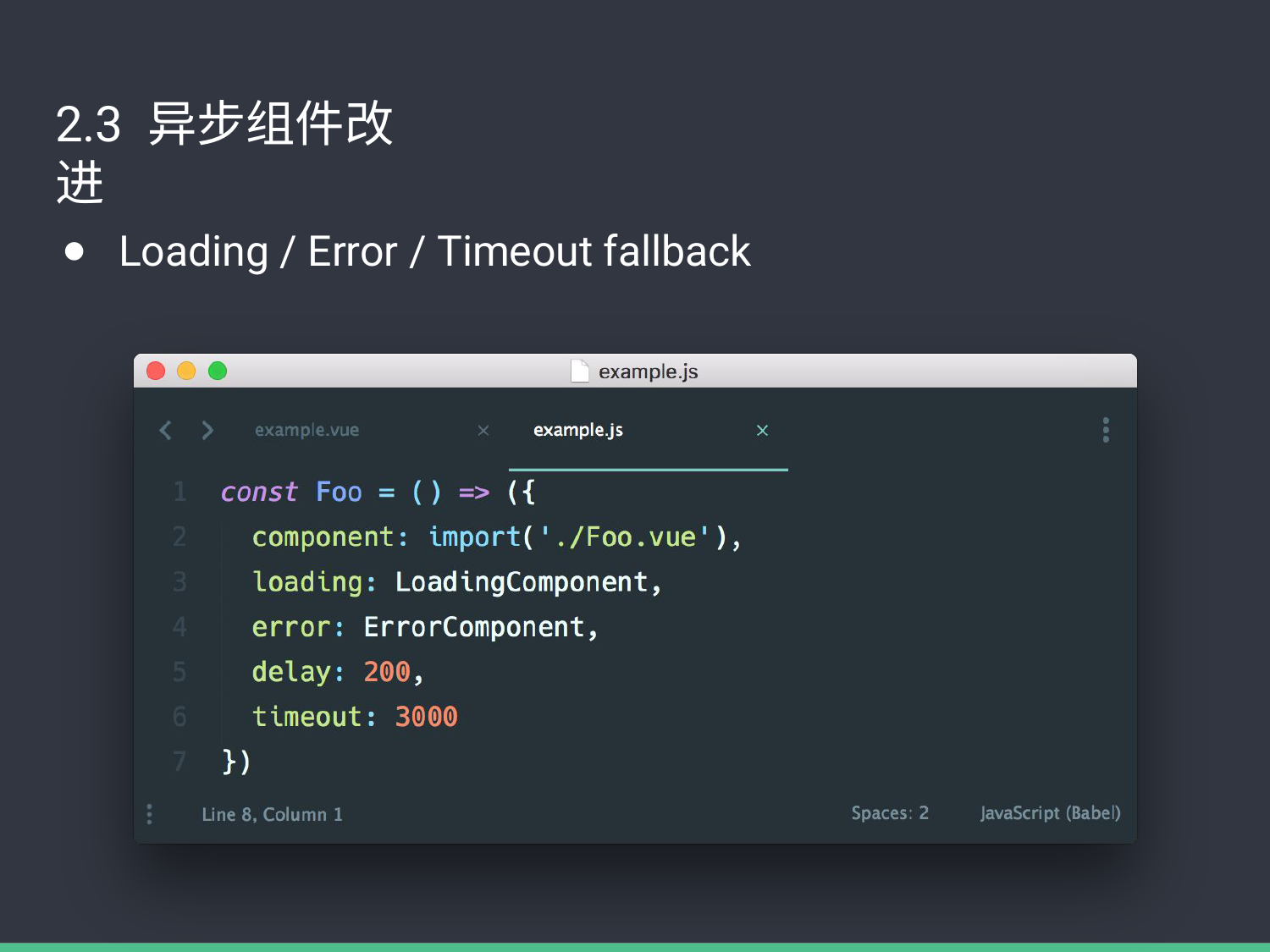

2.3 异步组件改进
Loading / Error / Timeout fallback